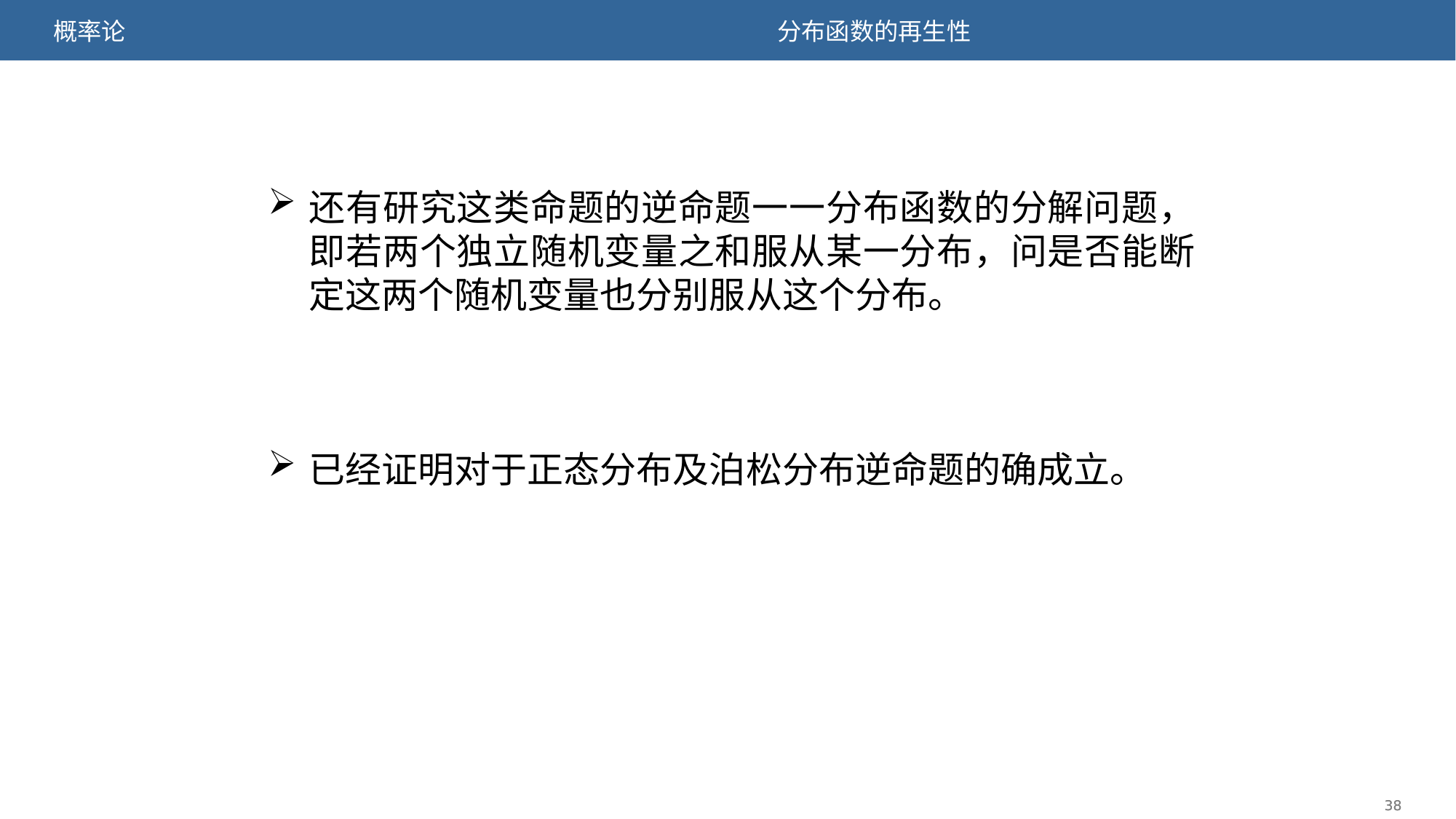

还有研究这类命题的逆命题一一分布函数的分解问题，即若两个独立随机变量之和服从某一分布，问是否能断定这两个随机变量也分别服从这个分布。

已经证明对于正态分布及泊松分布逆命题的确成立。